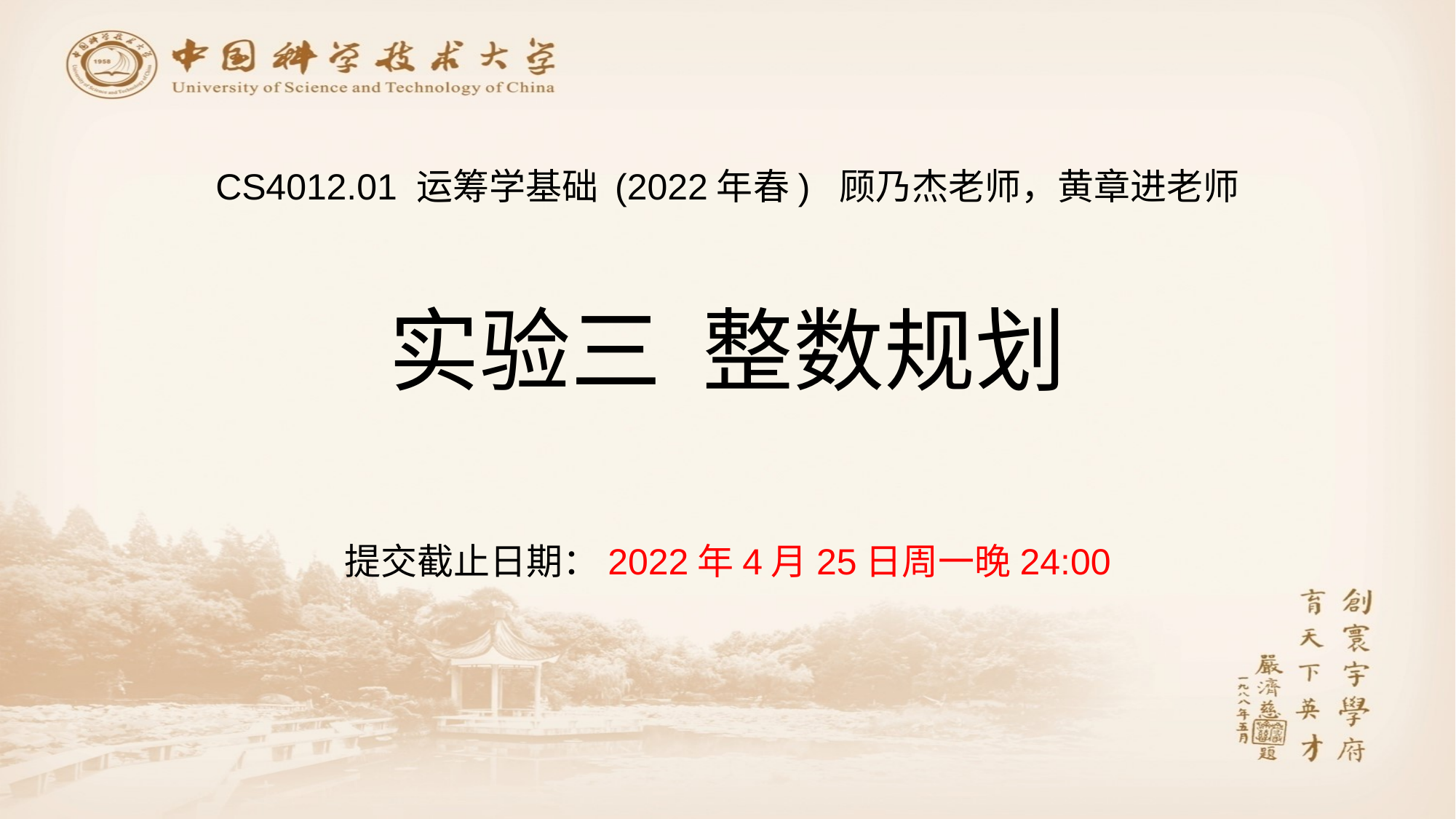

CS4012.01 运筹学基础 (2022年春)  顾乃杰老师，黄章进老师
# 实验三  整数规划
提交截止日期：2022年4月25日周一晚24:00